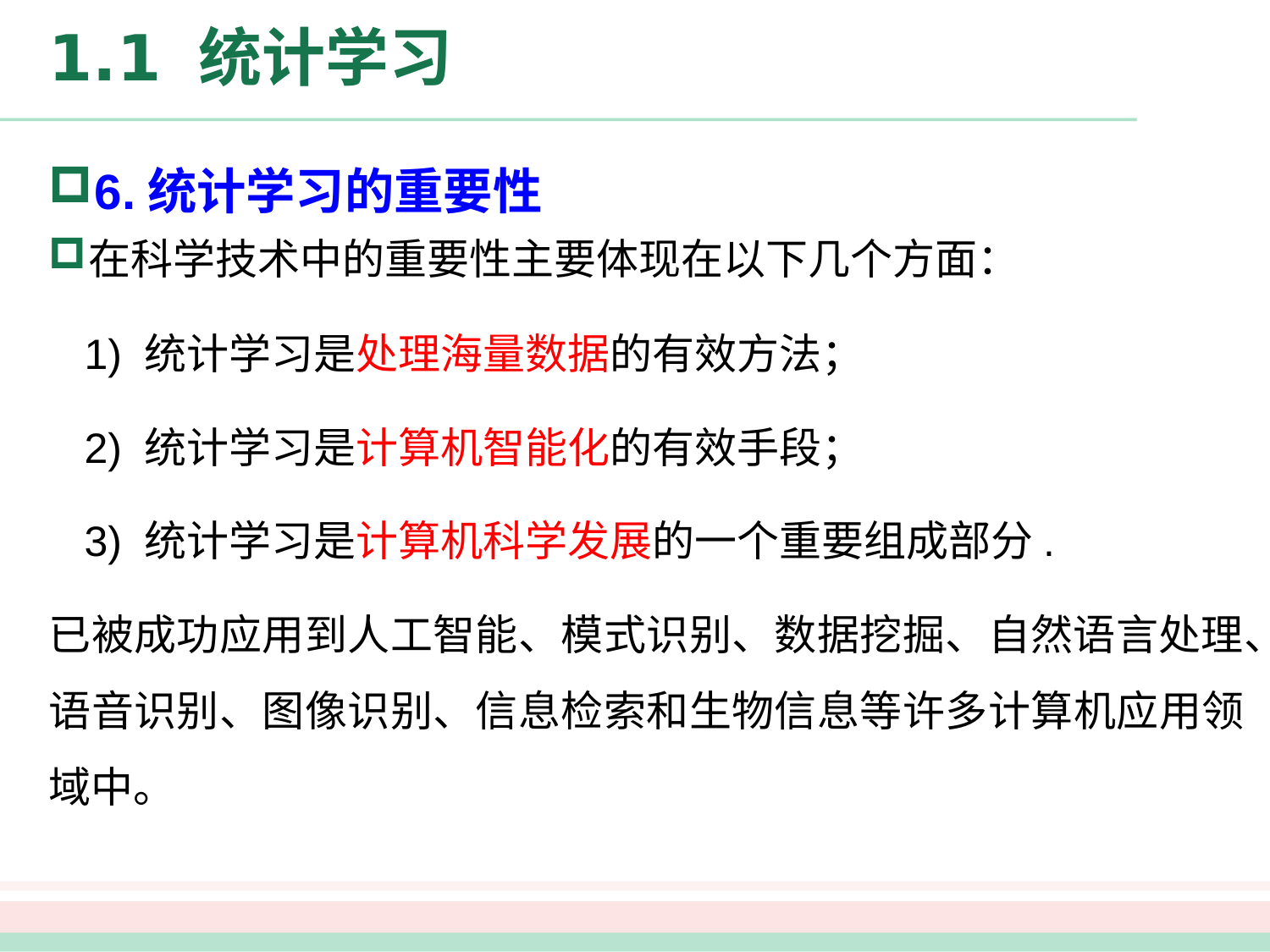

# 1.1 统计学习
6.统计学习的重要性
在科学技术中的重要性主要体现在以下几个方面：
   1) 统计学习是处理海量数据的有效方法；
   2) 统计学习是计算机智能化的有效手段；
   3) 统计学习是计算机科学发展的一个重要组成部分.
已被成功应用到人工智能、模式识别、数据挖掘、自然语言处理、语音识别、图像识别、信息检索和生物信息等许多计算机应用领域中。